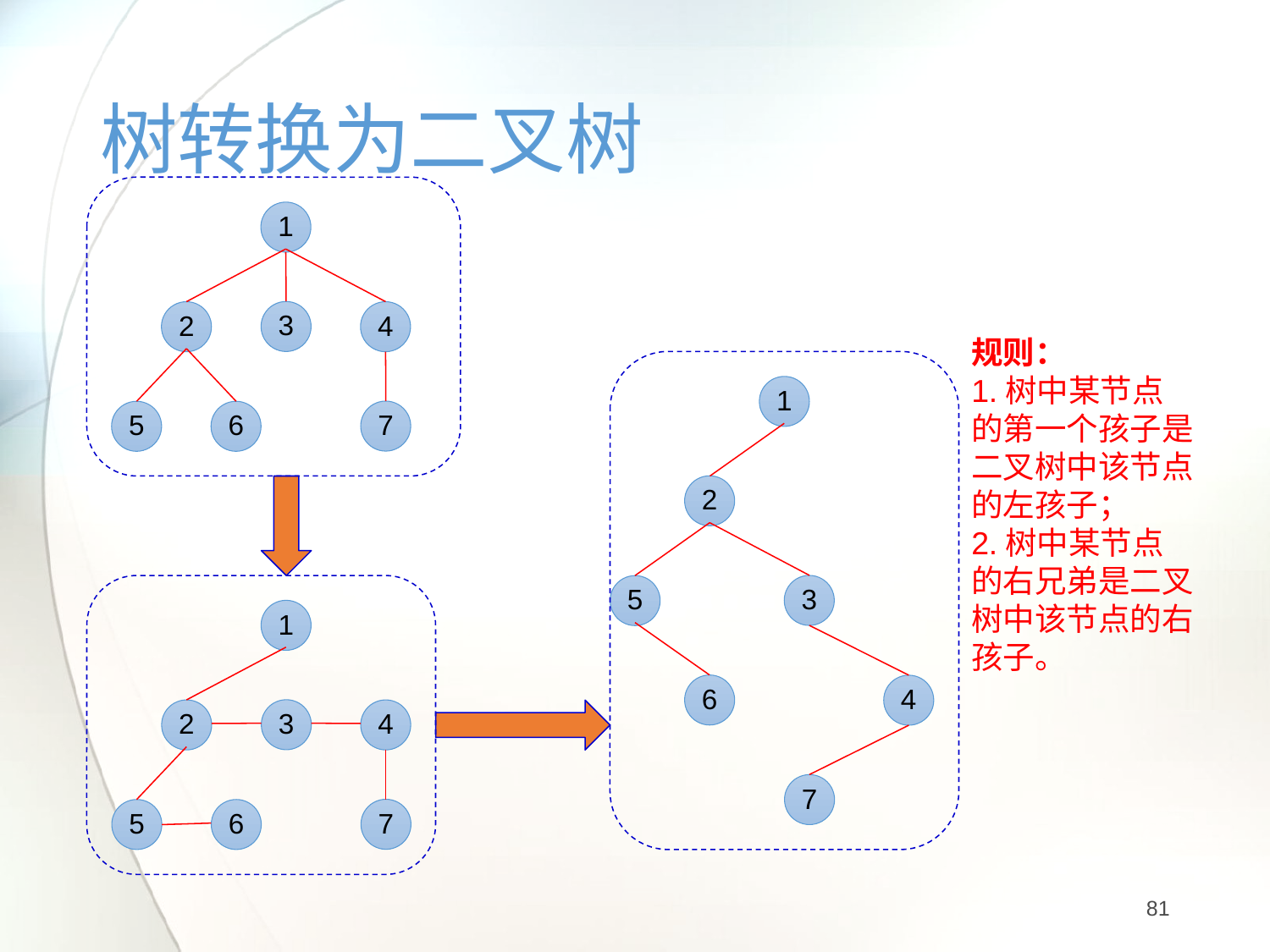

# 树转换为二叉树

1

3

2

4
规则：
1.树中某节点的第一个孩子是二叉树中该节点的左孩子；
2.树中某节点的右兄弟是二叉树中该节点的右孩子。

1

7

5

6

2

3

5

1

6

4

3

2

4

7

7

5

6
81